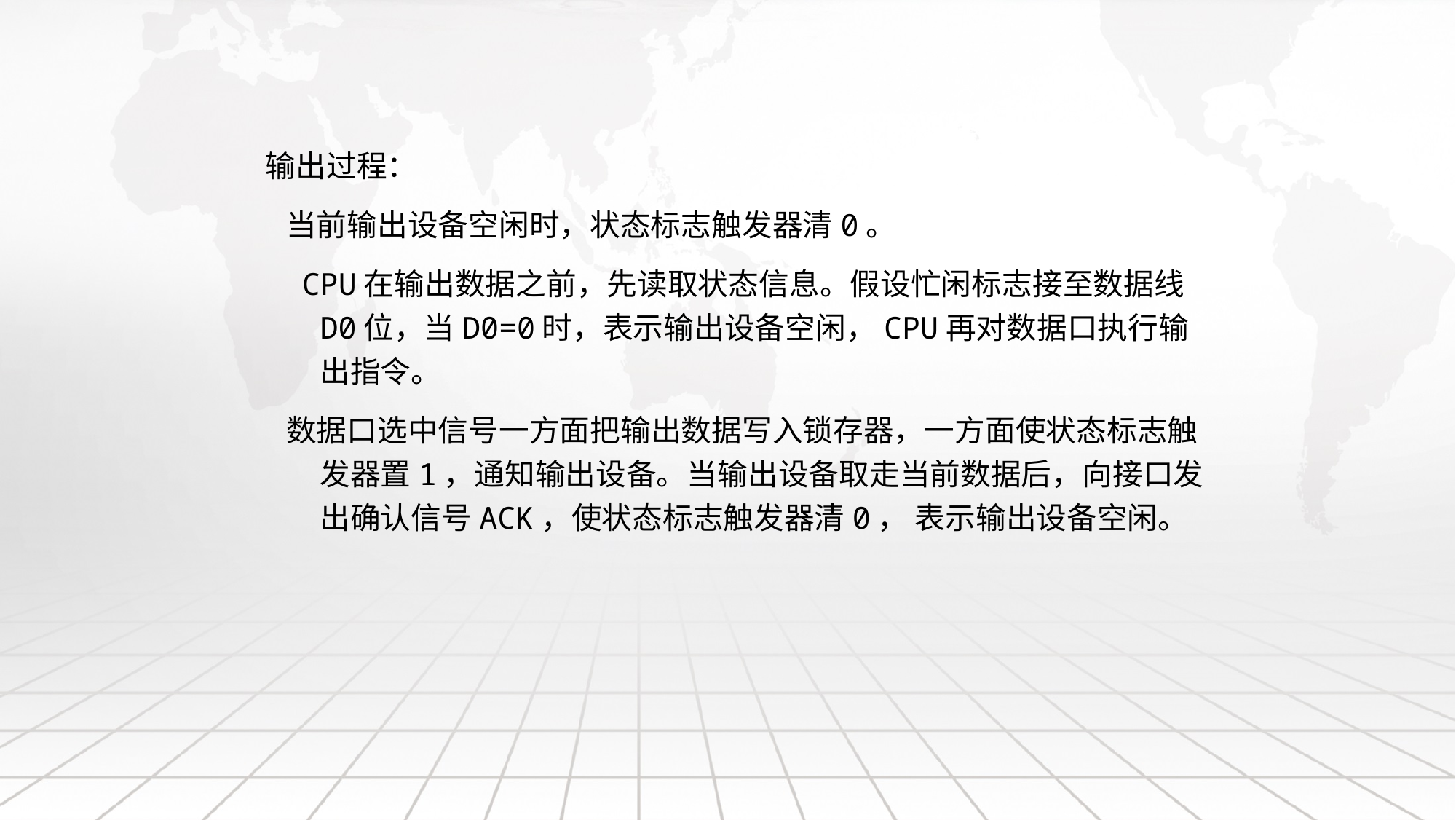

输出过程：
  当前输出设备空闲时，状态标志触发器清0。
  CPU在输出数据之前，先读取状态信息。假设忙闲标志接至数据线D0位，当D0=0时，表示输出设备空闲，CPU再对数据口执行输出指令。
  数据口选中信号一方面把输出数据写入锁存器，一方面使状态标志触发器置1，通知输出设备。当输出设备取走当前数据后，向接口发出确认信号ACK，使状态标志触发器清0， 表示输出设备空闲。